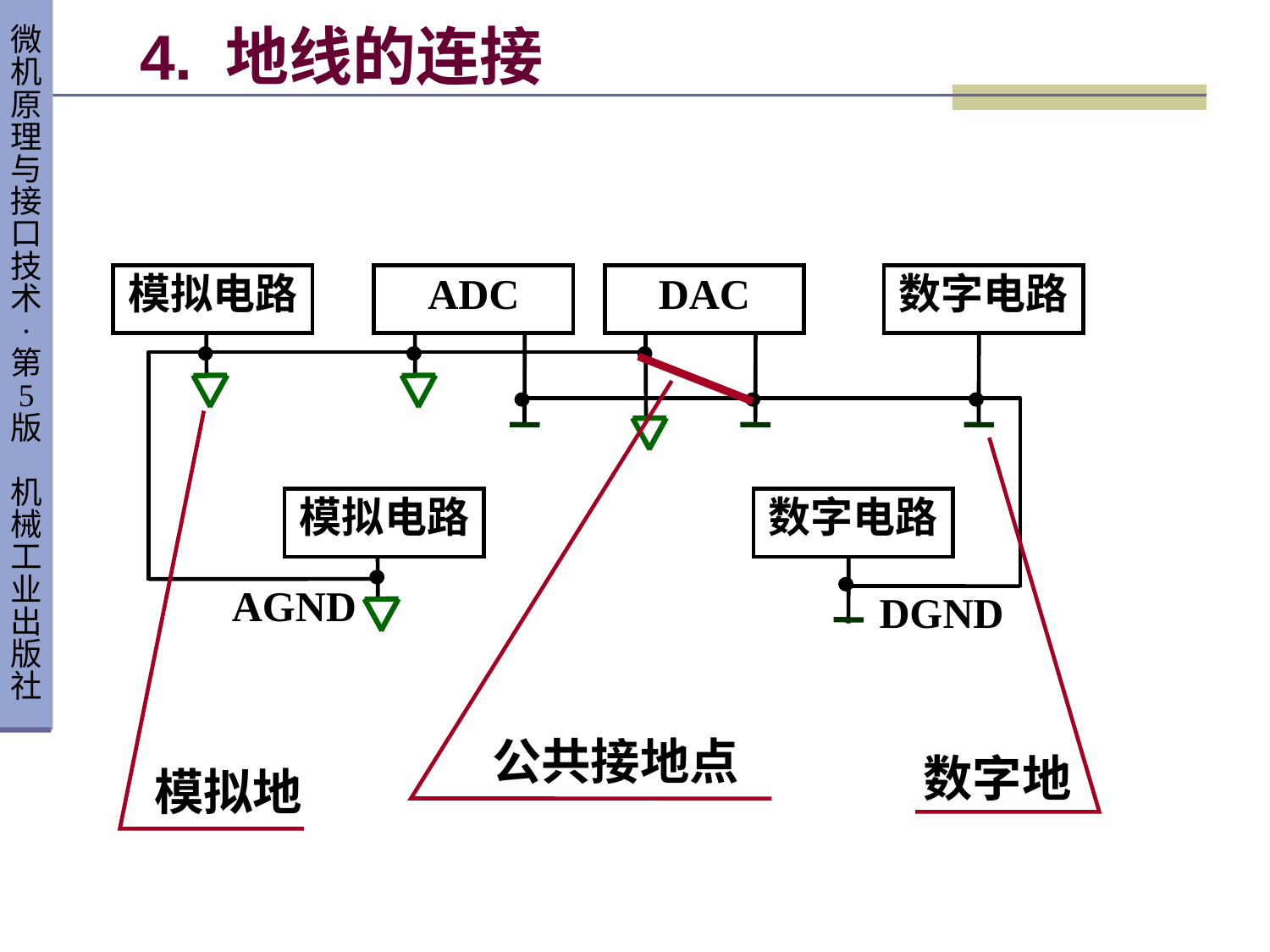

# 4. 地线的连接
模拟电路
ADC
DAC
数字电路

模拟电路
数字电路

AGND

DGND

公共接地点

模拟地

数字地